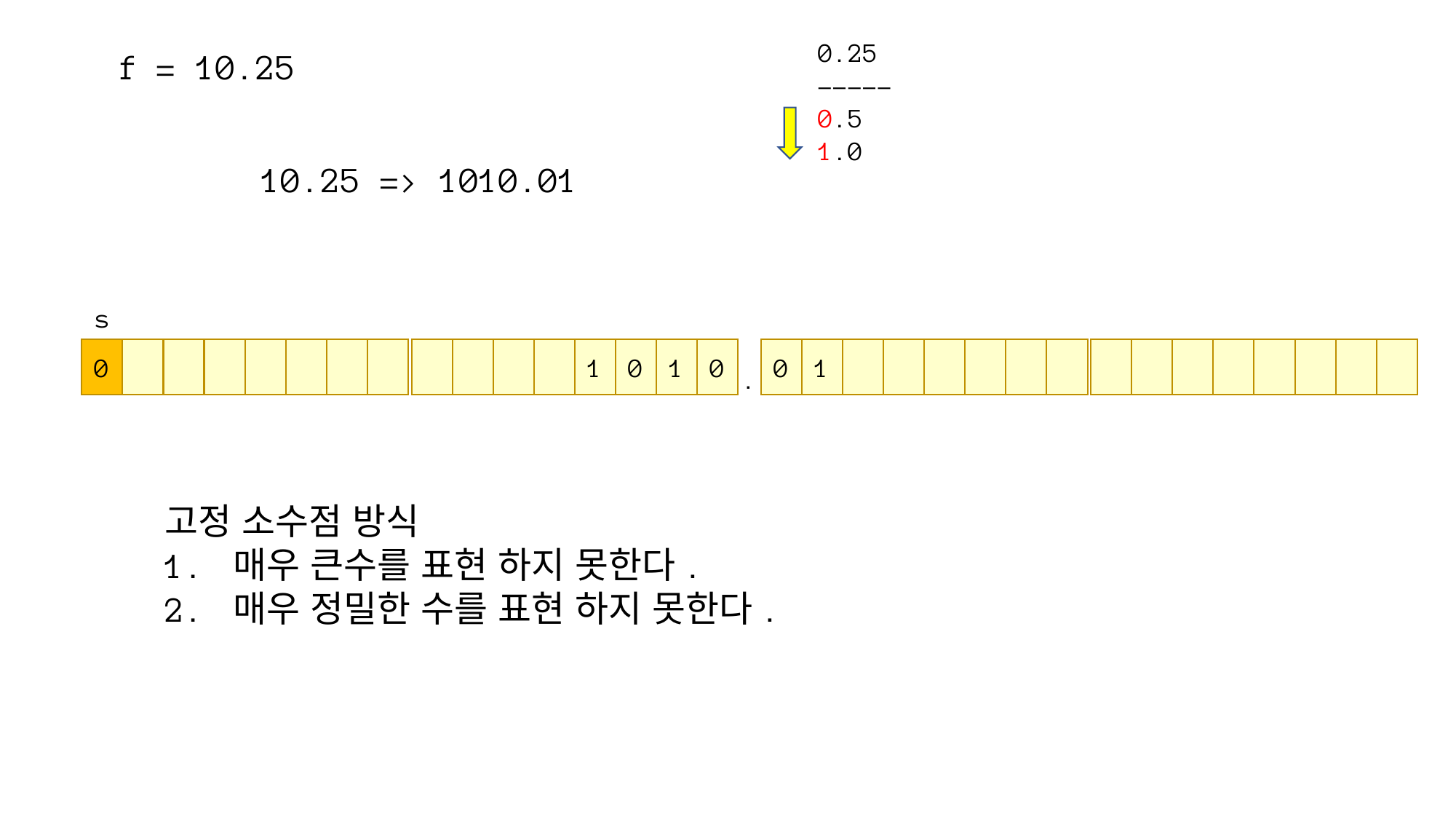

0.25
-----
0.5
1.0
f = 10.25

10.25 => 1010.01
s
0

1
0
1
0
0
1

.
고정 소수점 방식
1. 매우 큰수를 표현 하지 못한다.
2. 매우 정밀한 수를 표현 하지 못한다.